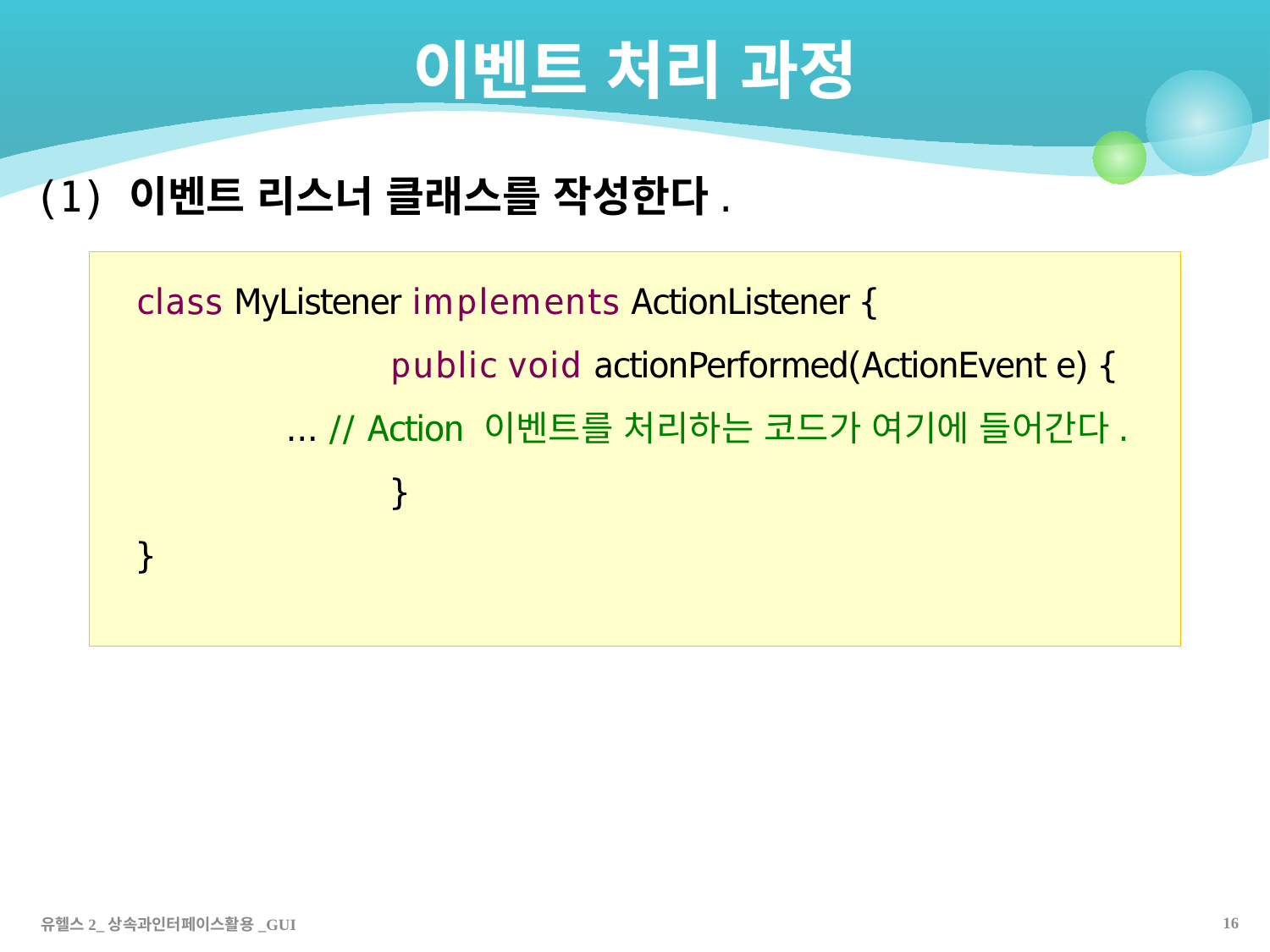

# 이벤트 처리 과정
(1) 이벤트 리스너 클래스를 작성한다.
class MyListener implements ActionListener {
	  	public void actionPerformed(ActionEvent e) {
 	  ... // Action 이벤트를 처리하는 코드가 여기에 들어간다.
	  	}
}
16
유헬스2_상속과인터페이스활용_GUI